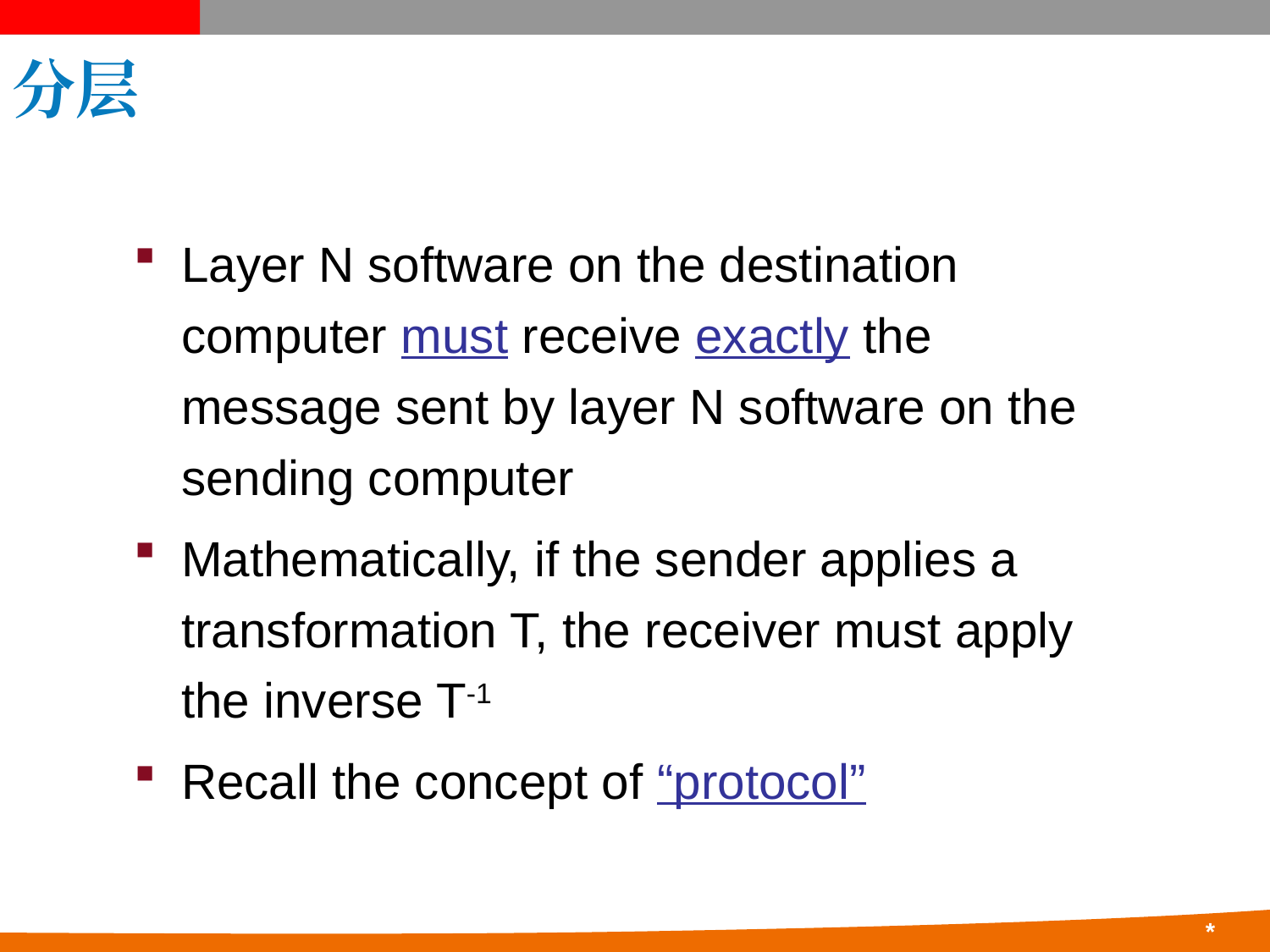

# 分层
Layer N software on the destination computer must receive exactly the message sent by layer N software on the sending computer
Mathematically, if the sender applies a transformation T, the receiver must apply the inverse T-1
Recall the concept of “protocol”
24